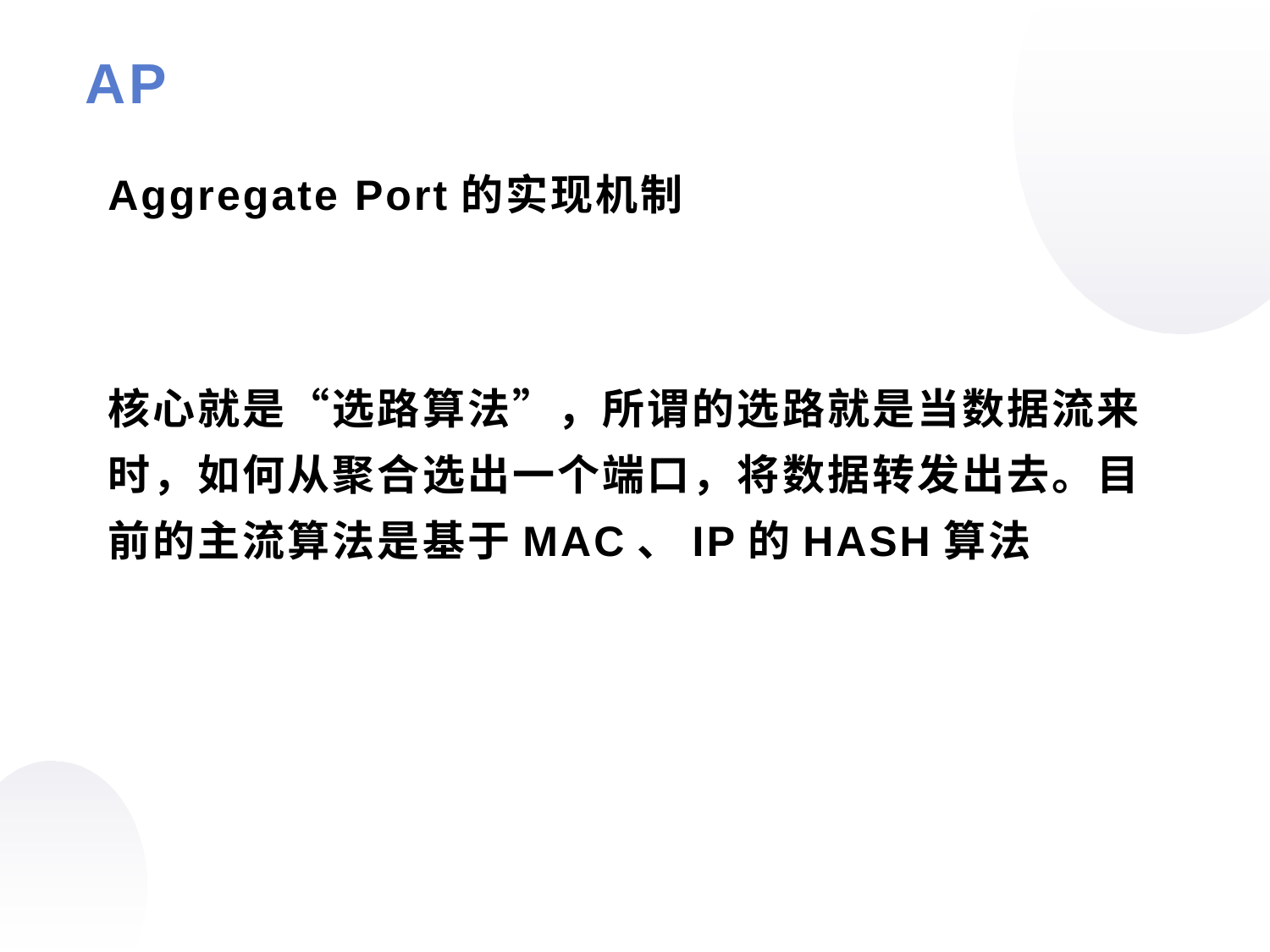

AP
Aggregate Port的实现机制

核心就是“选路算法”，所谓的选路就是当数据流来时，如何从聚合选出一个端口，将数据转发出去。目前的主流算法是基于MAC、IP的HASH算法